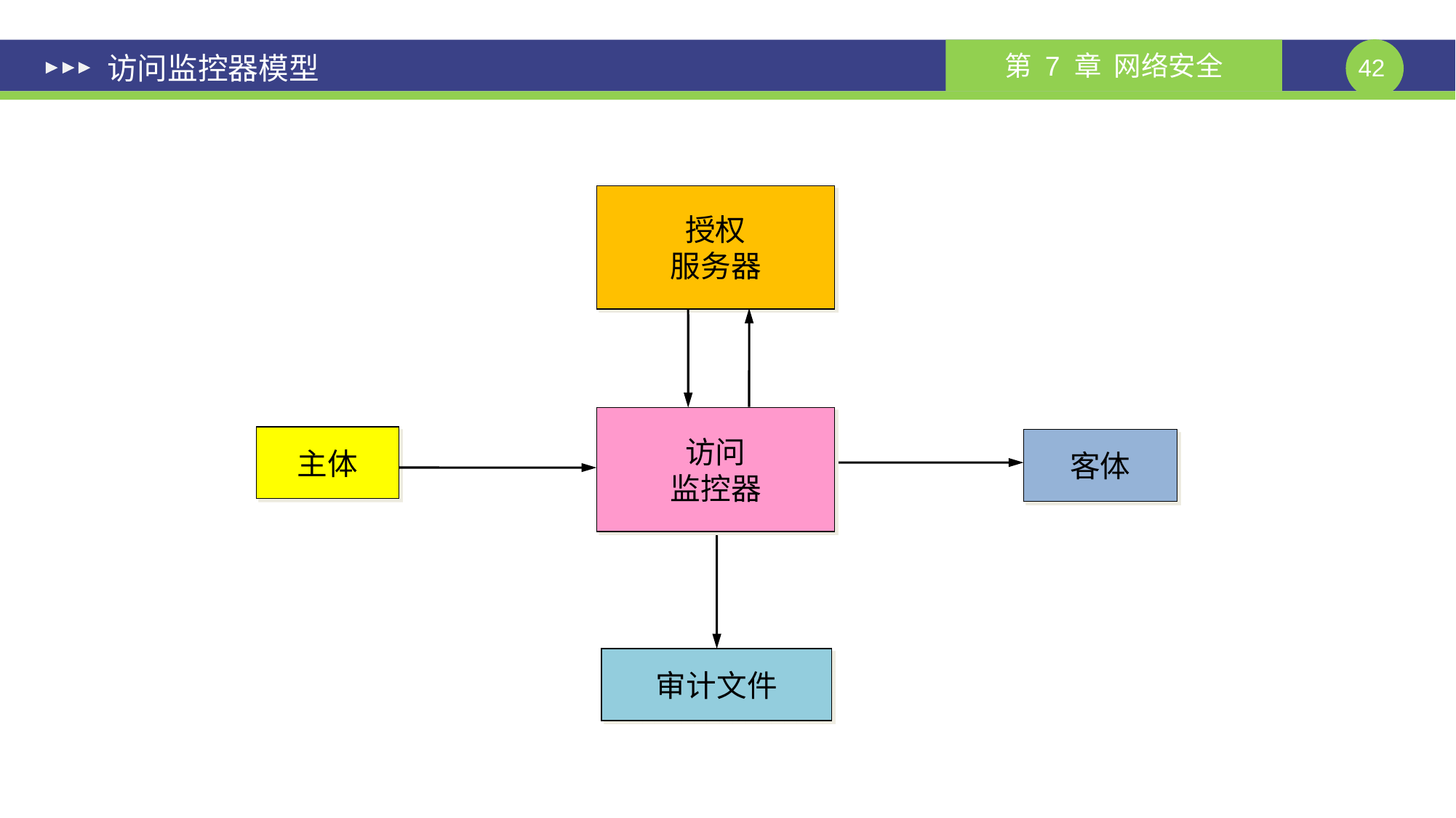

# 访问监控器模型
授权
服务器

访问
监控器
主体
客体

审计文件
课件制作人：谢钧  谢希仁